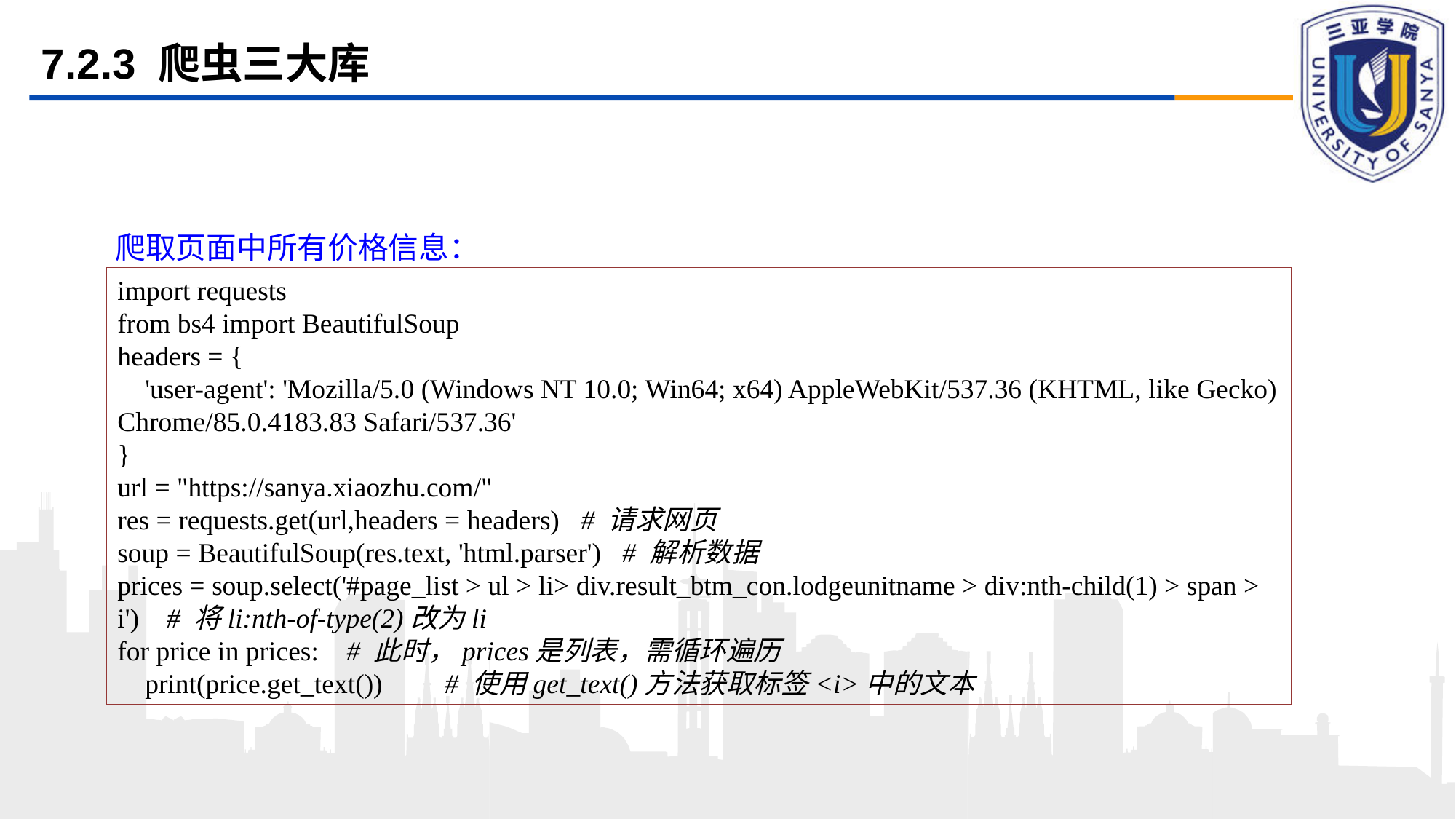

# 7.2.3 爬虫三大库
爬取页面中所有价格信息：
import requests
from bs4 import BeautifulSoup
headers = {
    'user-agent': 'Mozilla/5.0 (Windows NT 10.0; Win64; x64) AppleWebKit/537.36 (KHTML, like Gecko) Chrome/85.0.4183.83 Safari/537.36'
}
url = "https://sanya.xiaozhu.com/"
res = requests.get(url,headers = headers)   # 请求网页
soup = BeautifulSoup(res.text, 'html.parser')   # 解析数据
prices = soup.select('#page_list > ul > li> div.result_btm_con.lodgeunitname > div:nth-child(1) > span > i')    # 将li:nth-of-type(2)改为li
for price in prices:    # 此时，prices是列表，需循环遍历
    print(price.get_text())	# 使用get_text()方法获取标签<i>中的文本